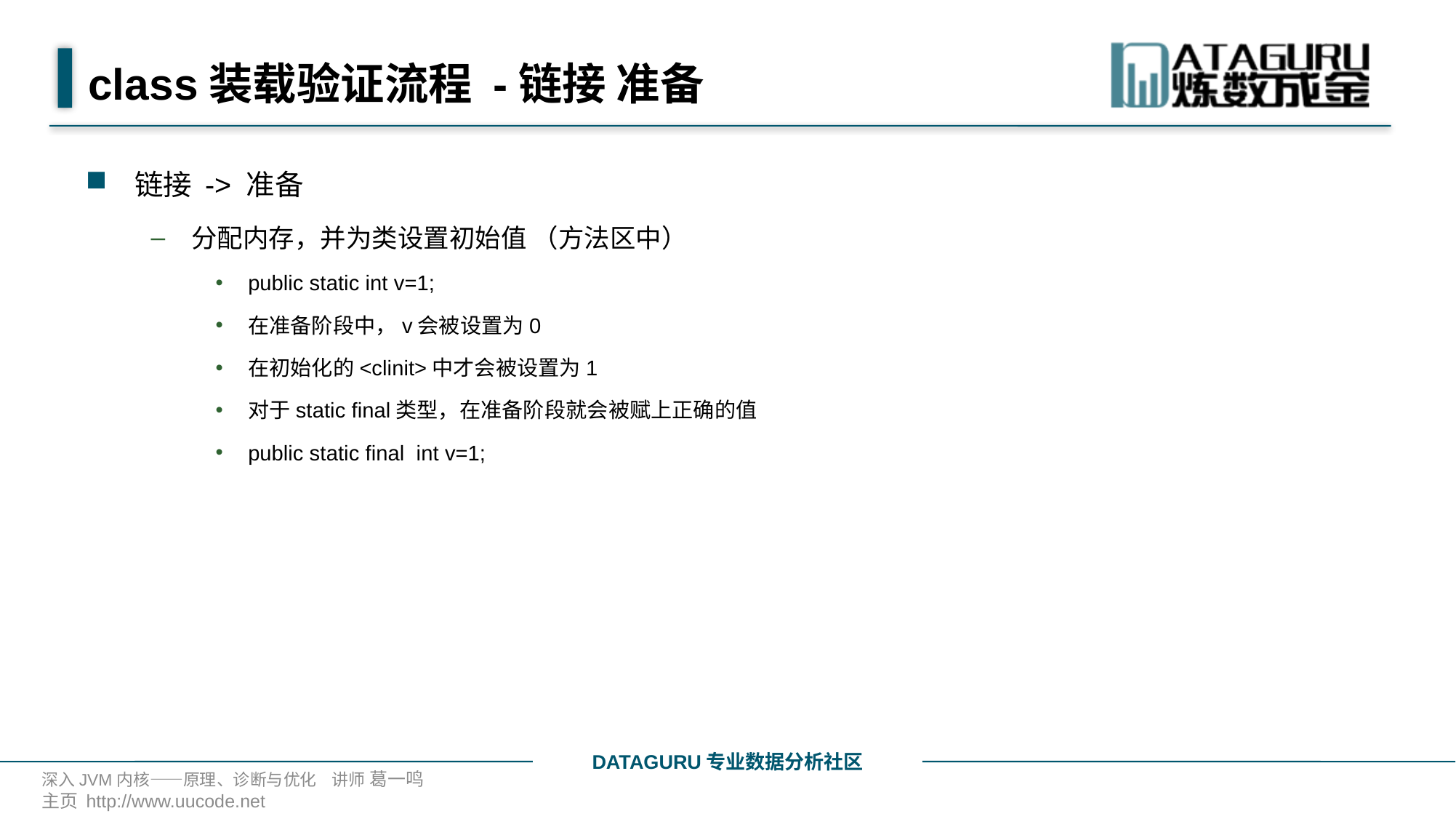

# class装载验证流程 -链接 准备
链接 -> 准备
分配内存，并为类设置初始值 （方法区中）
public static int v=1;
在准备阶段中，v会被设置为0
在初始化的<clinit>中才会被设置为1
对于static final类型，在准备阶段就会被赋上正确的值
public static final  int v=1;